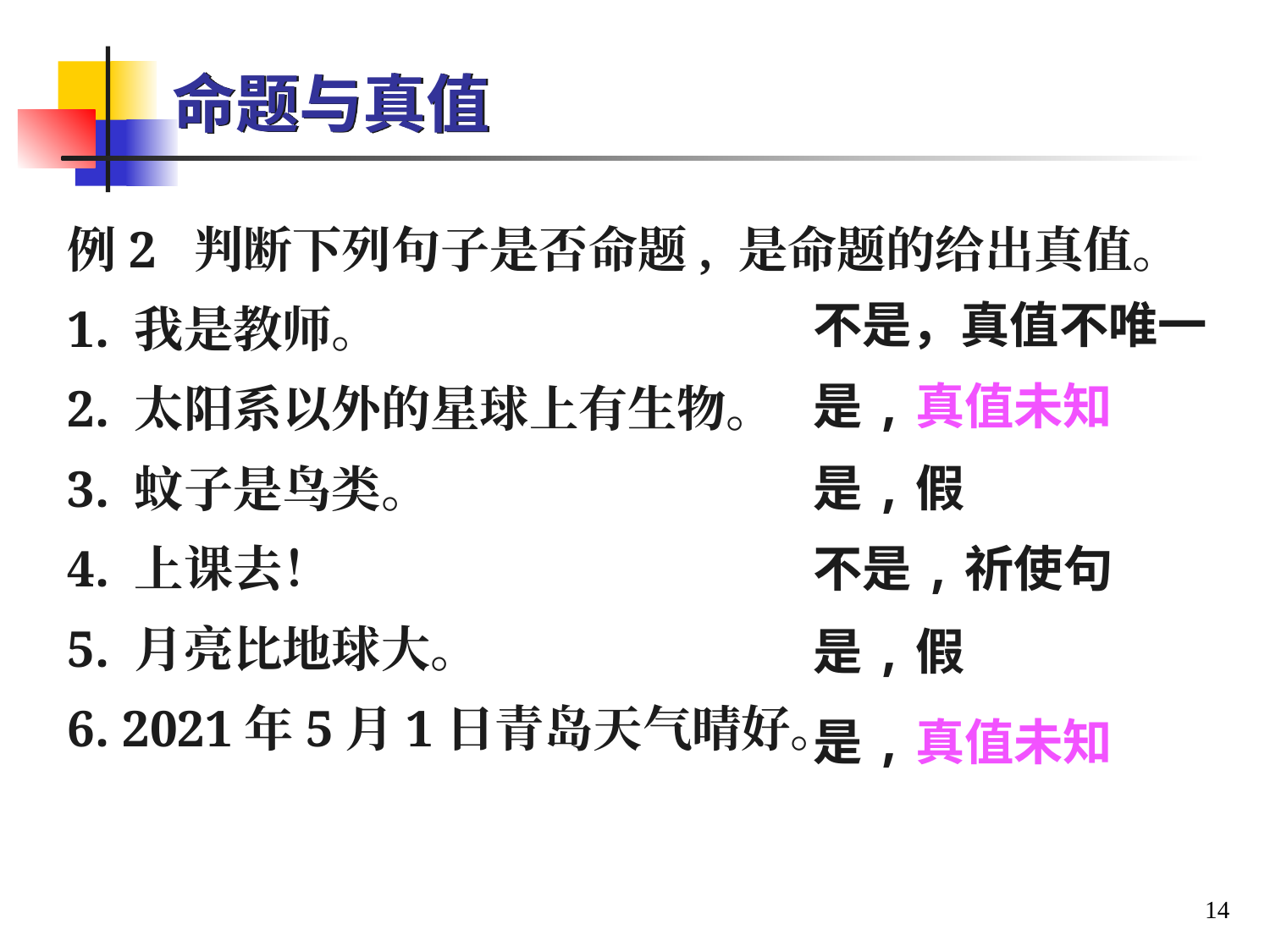

# 命题与真值
例2  判断下列句子是否命题, 是命题的给出真值。
1. 我是教师。
2. 太阳系以外的星球上有生物。
3. 蚊子是鸟类。
4. 上课去！
5. 月亮比地球大。
6. 2021年5月1日青岛天气晴好。
不是，真值不唯一
是,真值未知
是,假
不是,祈使句
是,假
是,真值未知
14